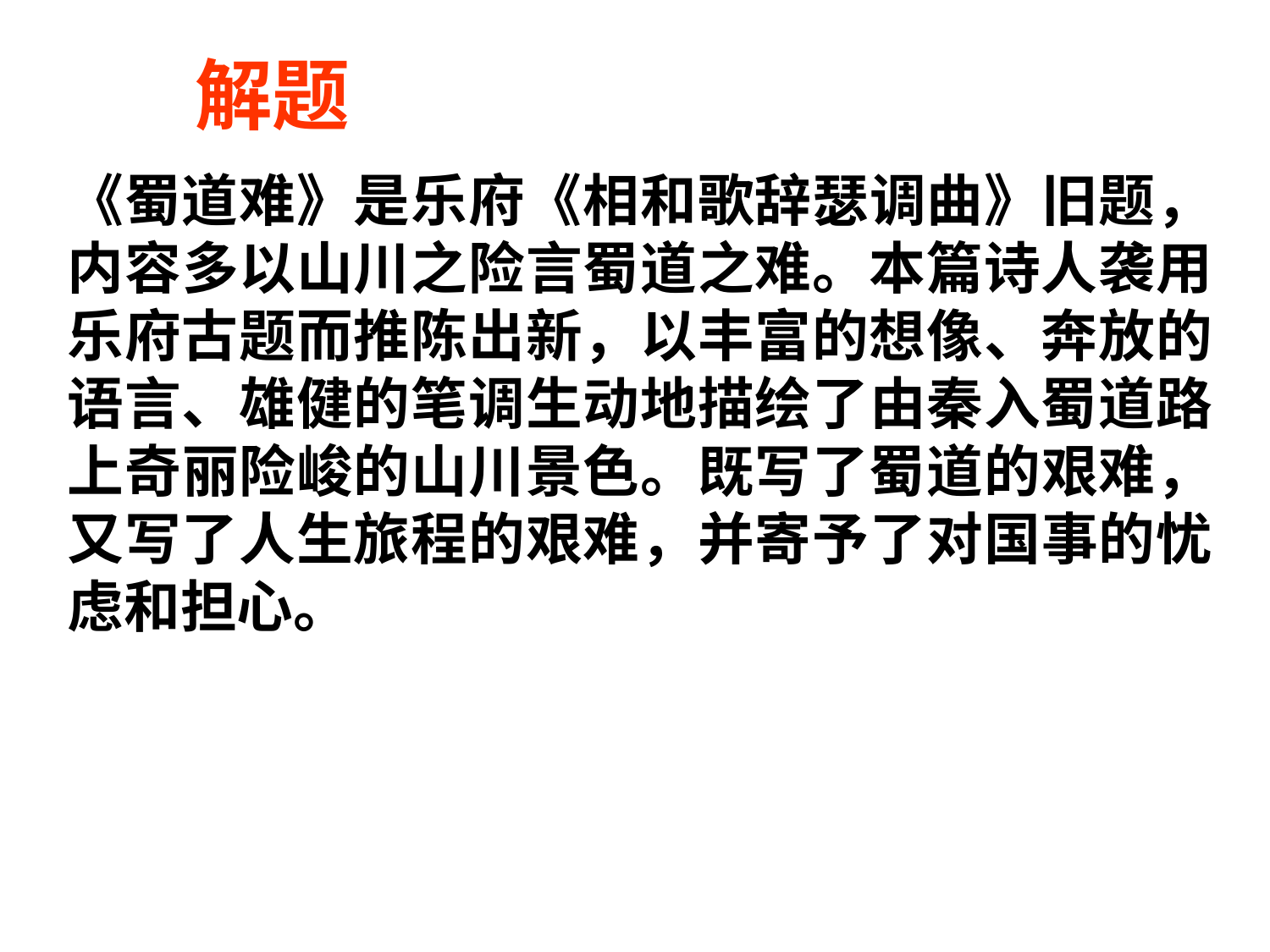

解题
《蜀道难》是乐府《相和歌辞瑟调曲》旧题，内容多以山川之险言蜀道之难。本篇诗人袭用乐府古题而推陈出新，以丰富的想像、奔放的语言、雄健的笔调生动地描绘了由秦入蜀道路上奇丽险峻的山川景色。既写了蜀道的艰难，又写了人生旅程的艰难，并寄予了对国事的忧虑和担心。